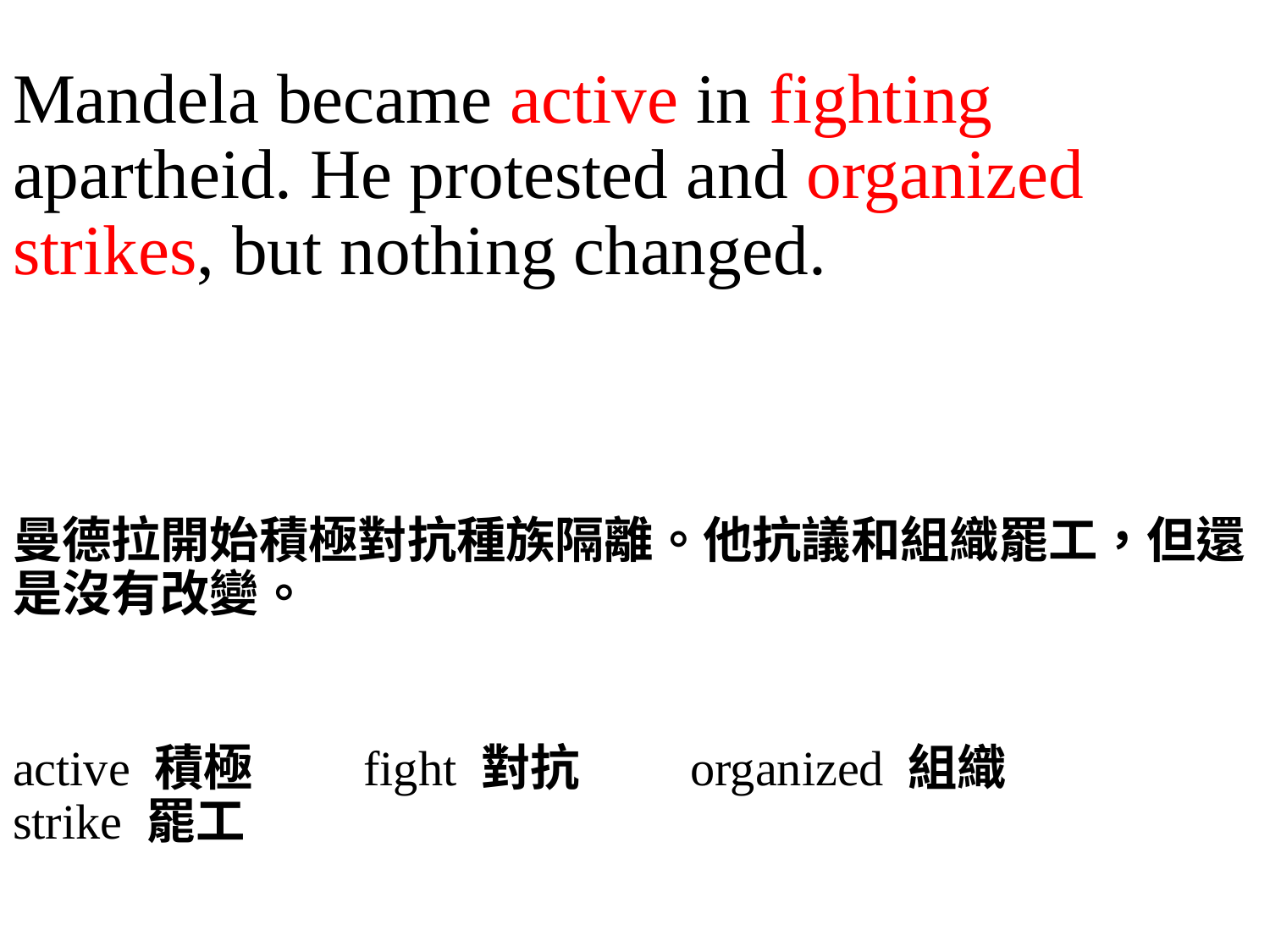

Mandela became active in fighting apartheid. He protested and organized strikes, but nothing changed.

曼德拉開始積極對抗種族隔離。他抗議和組織罷工，但還是沒有改變。

active 積極　　fight 對抗　　organized 組織
strike 罷工